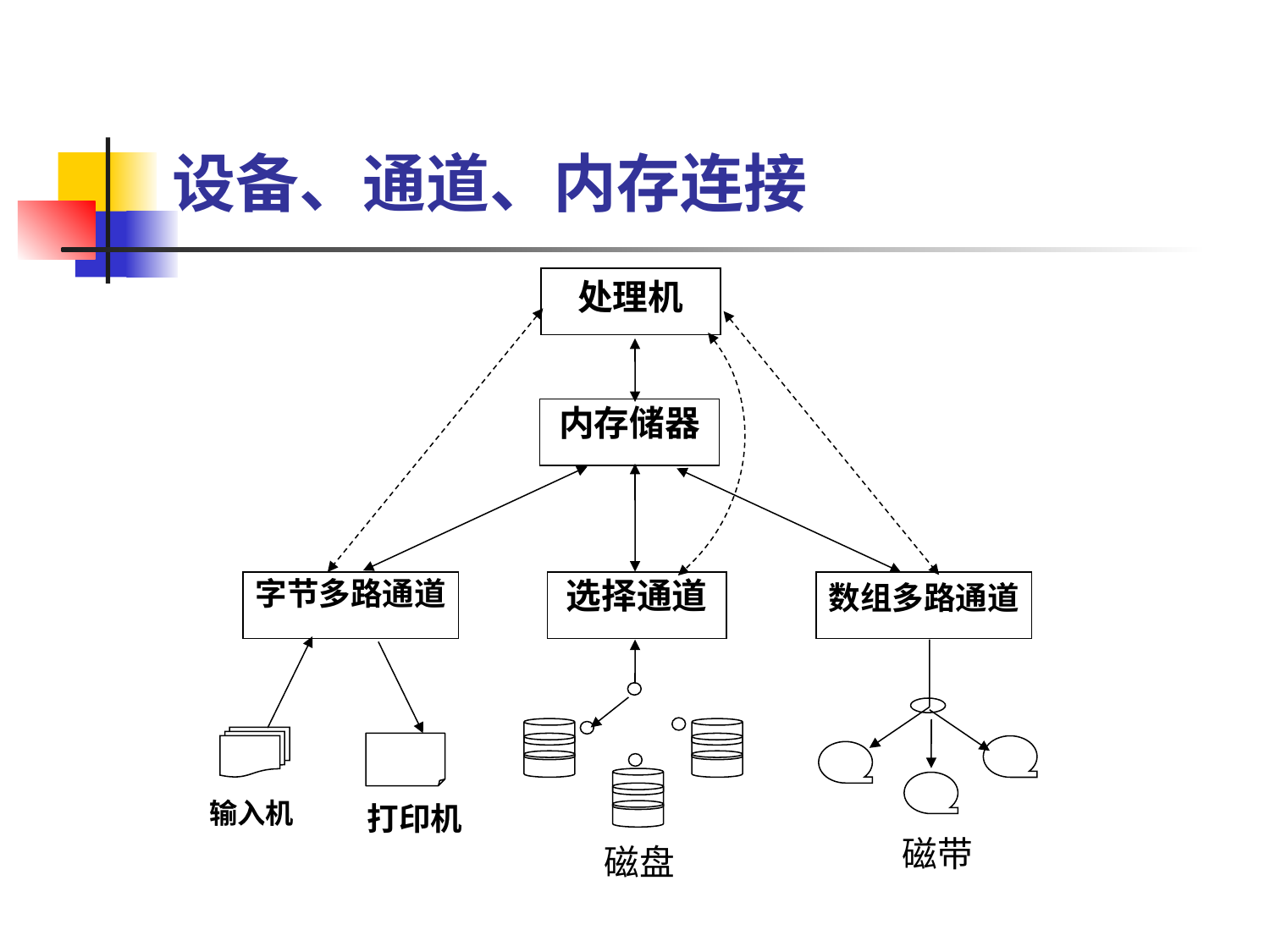

# 设备、通道、内存连接
处理机

内存储器

字节多路通道
选择通道
数组多路通道

输入机
打印机
磁带
磁盘